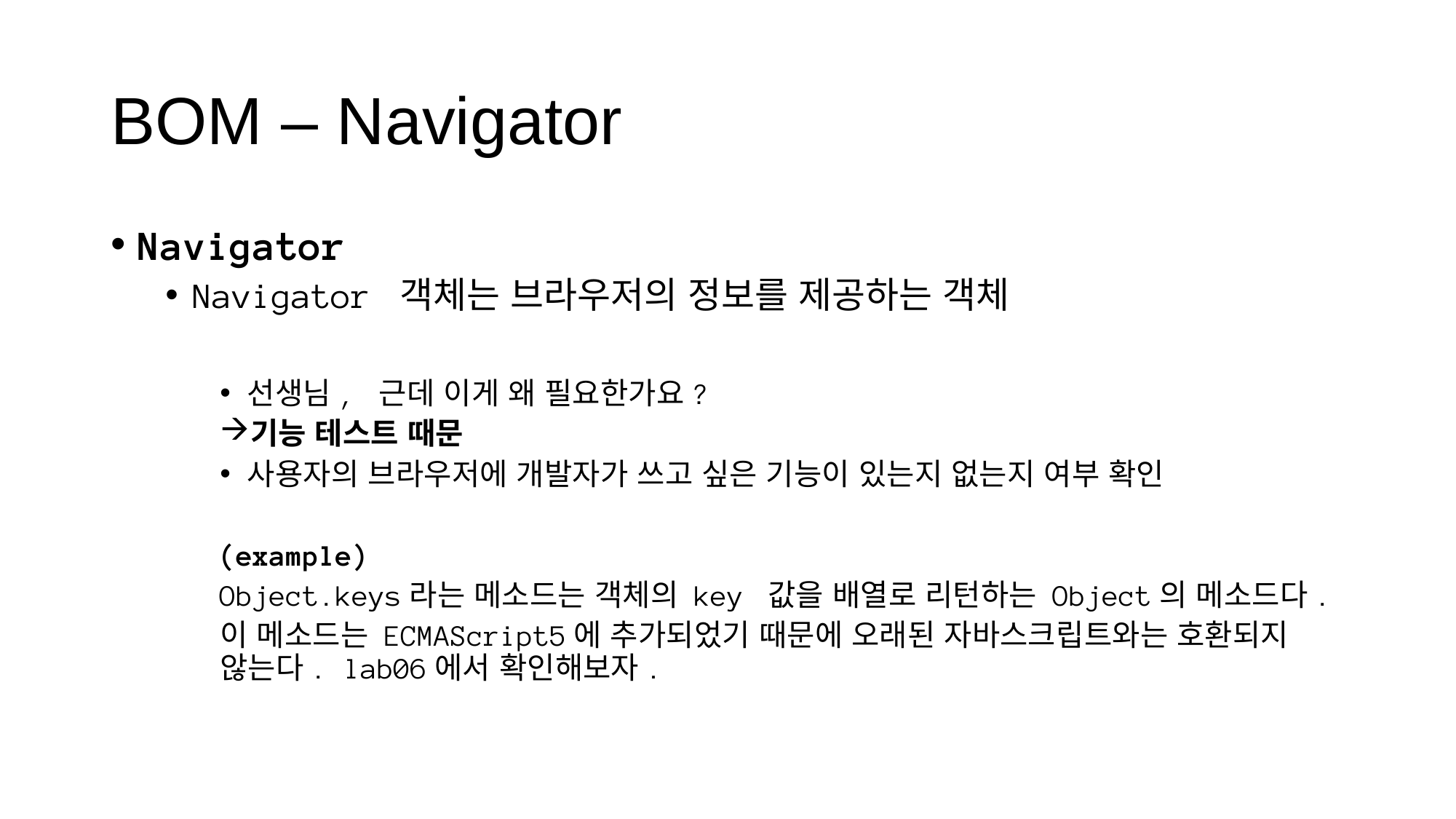

# BOM – Navigator
Navigator
Navigator 객체는 브라우저의 정보를 제공하는 객체

선생님, 근데 이게 왜 필요한가요?
기능 테스트 때문
사용자의 브라우저에 개발자가 쓰고 싶은 기능이 있는지 없는지 여부 확인

(example)
Object.keys라는 메소드는 객체의 key 값을 배열로 리턴하는 Object의 메소드다.
이 메소드는 ECMAScript5에 추가되었기 때문에 오래된 자바스크립트와는 호환되지 않는다. lab06에서 확인해보자.